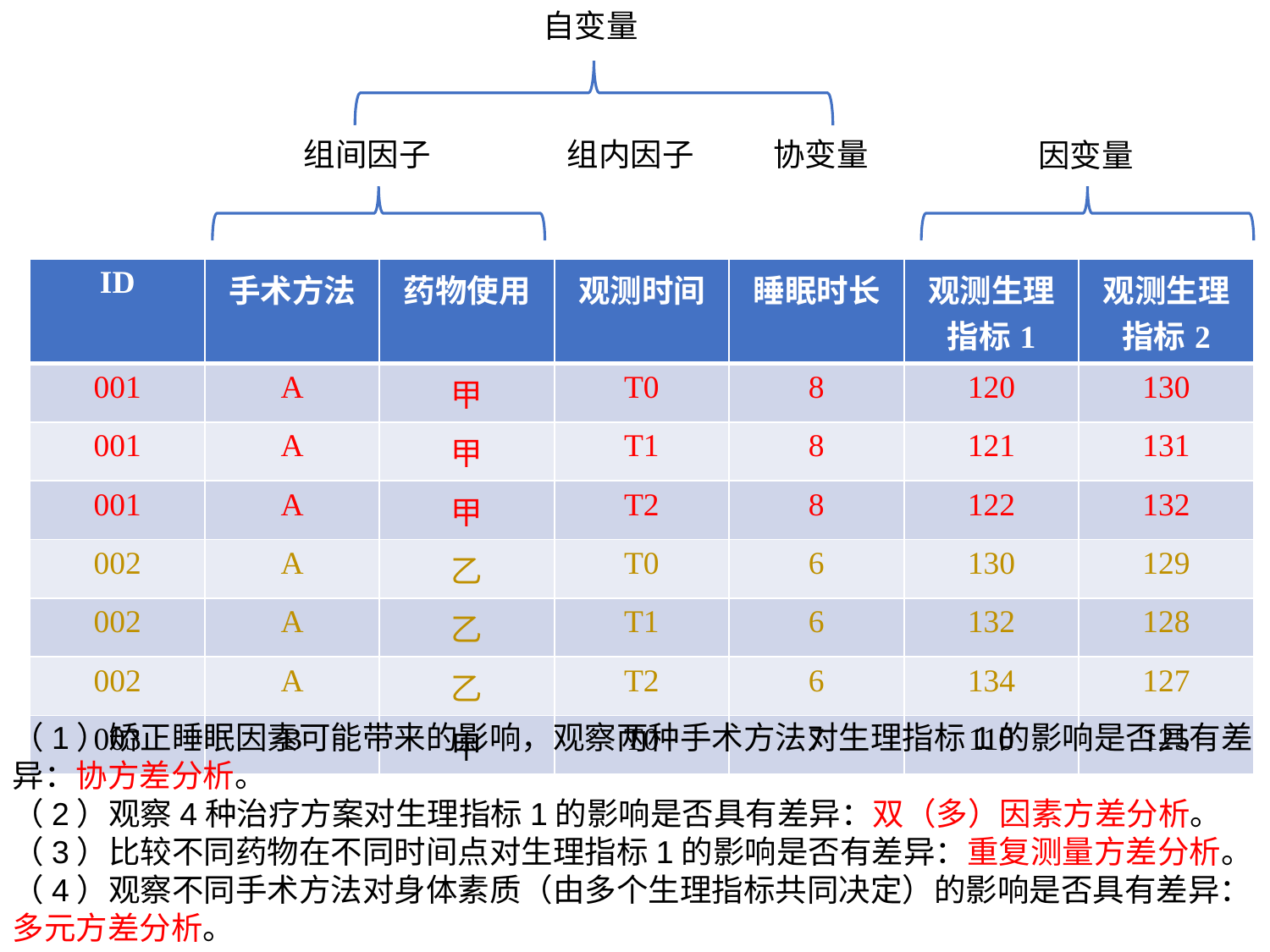

自变量

组间因子
协变量
组内因子
因变量
| ID | 手术方法 | 药物使用 | 观测时间 | 睡眠时长 | 观测生理指标1 | 观测生理指标2 |
| --- | --- | --- | --- | --- | --- | --- |
| 001 | A | 甲 | T0 | 8 | 120 | 130 |
| 001 | A | 甲 | T1 | 8 | 121 | 131 |
| 001 | A | 甲 | T2 | 8 | 122 | 132 |
| 002 | A | 乙 | T0 | 6 | 130 | 129 |
| 002 | A | 乙 | T1 | 6 | 132 | 128 |
| 002 | A | 乙 | T2 | 6 | 134 | 127 |
| 003 | B | 甲 | T0 | 7 | 110 | 125 |
（1）矫正睡眠因素可能带来的影响，观察两种手术方法对生理指标1的影响是否具有差异：协方差分析。
（2）观察4种治疗方案对生理指标1的影响是否具有差异：双（多）因素方差分析。
（3）比较不同药物在不同时间点对生理指标1的影响是否有差异：重复测量方差分析。
（4）观察不同手术方法对身体素质（由多个生理指标共同决定）的影响是否具有差异：多元方差分析。